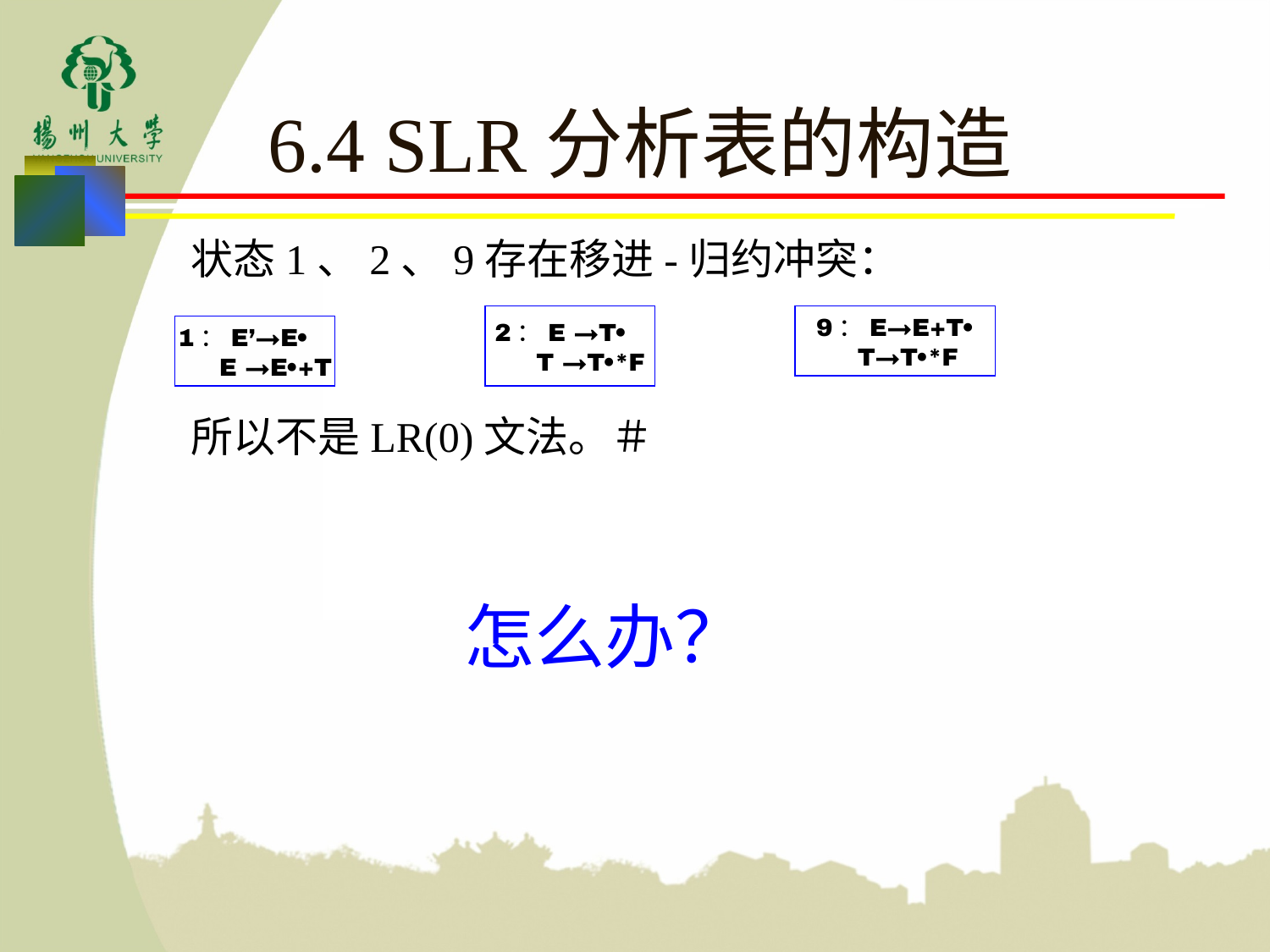

# 6.4 SLR分析表的构造
	状态1、2、9存在移进-归约冲突：

	所以不是LR(0)文法。＃
2：E →T•
     T →T•*F
9：E→E+T•
     T→T•*F
1：E’→E•
     E →E•+T
怎么办？

64